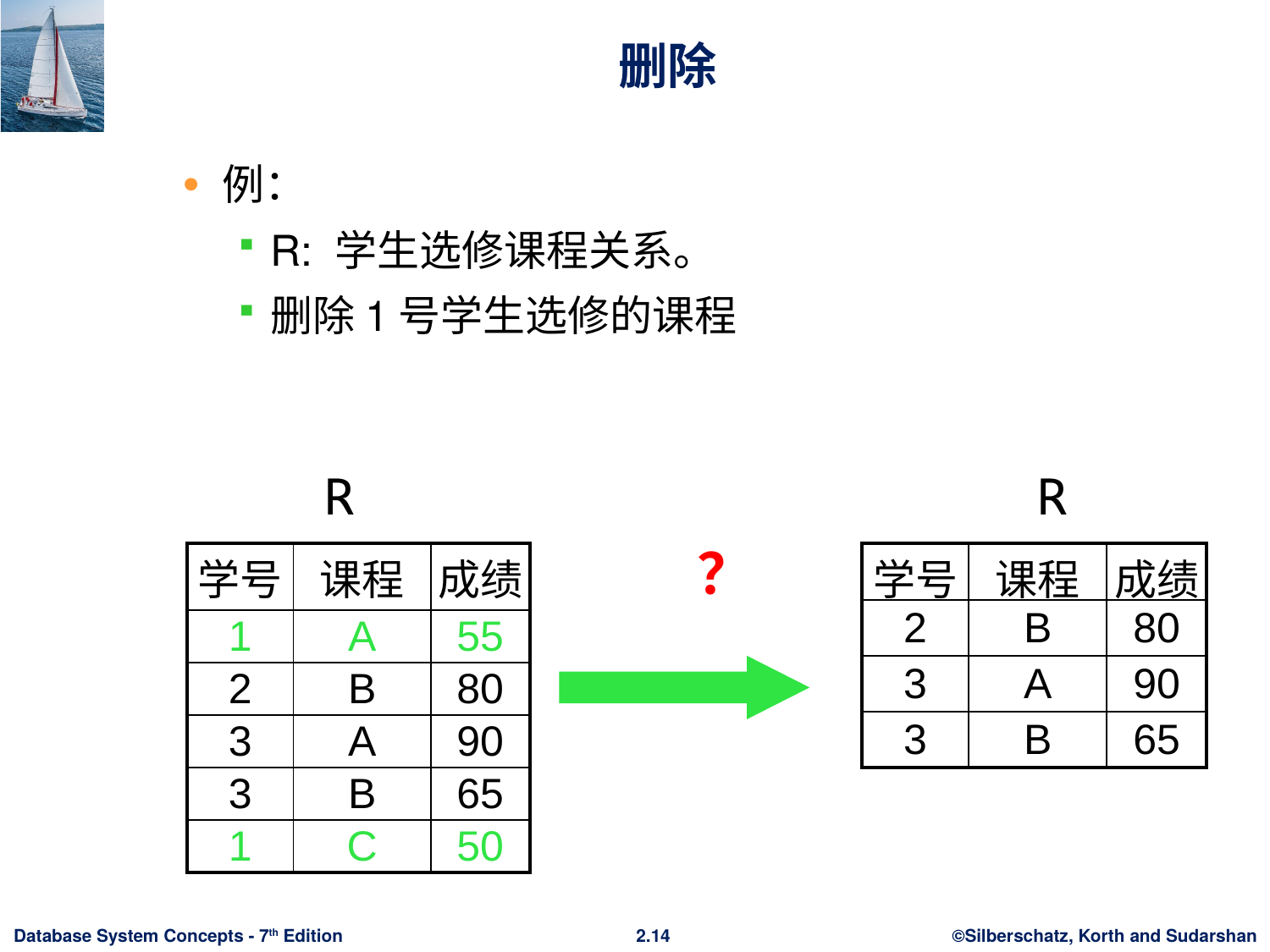

# 删除
例：
R: 学生选修课程关系。
删除1号学生选修的课程

R
R
？
| 学号 | 课程 | 成绩 |
| --- | --- | --- |
| 1 | A | 55 |
| 2 | B | 80 |
| 3 | A | 90 |
| 3 | B | 65 |
| 1 | C | 50 |
| 学号 | 课程 | 成绩 |
| --- | --- | --- |
| 2 | B | 80 |
| 3 | A | 90 |
| 3 | B | 65 |